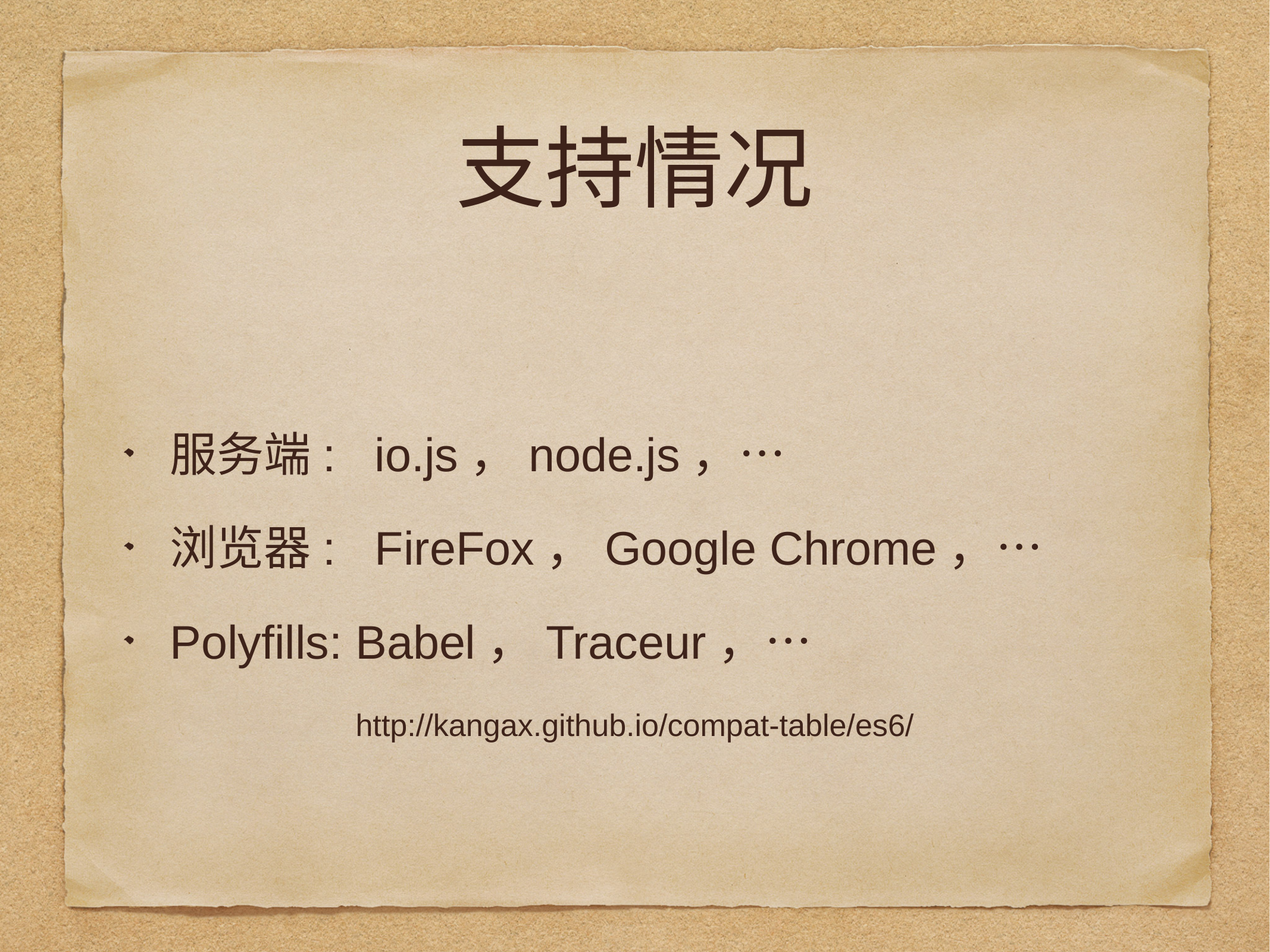

# 支持情况
服务端:   io.js，node.js，…
浏览器:   FireFox，Google Chrome，…
Polyfills: Babel，Traceur，…
http://kangax.github.io/compat-table/es6/